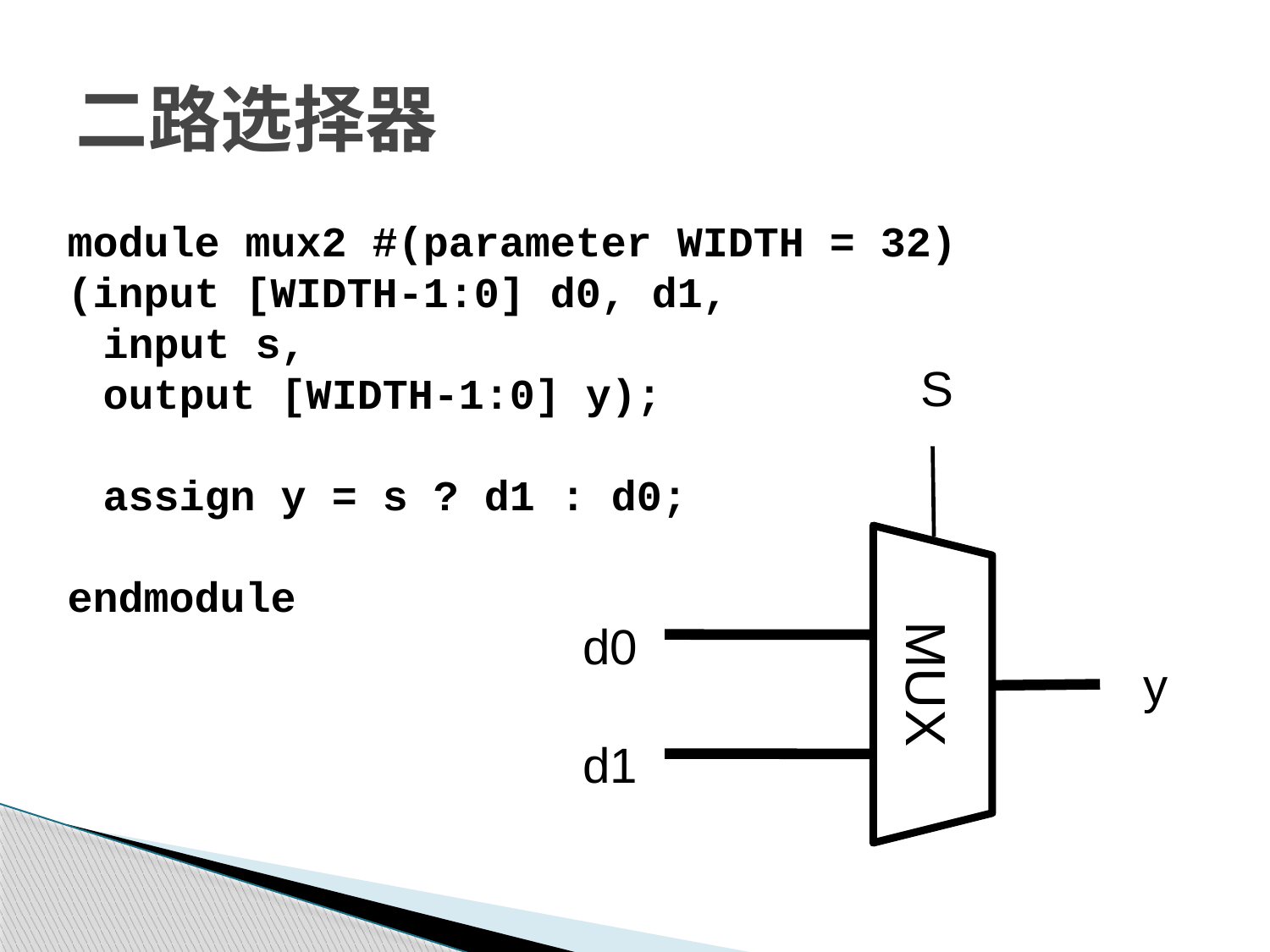

# 二路选择器
module mux2 #(parameter WIDTH = 32)
(input [WIDTH-1:0] d0, d1,
	input s,
	output [WIDTH-1:0] y);

	assign y = s ? d1 : d0;

endmodule
S
d0
MUX
y
d1